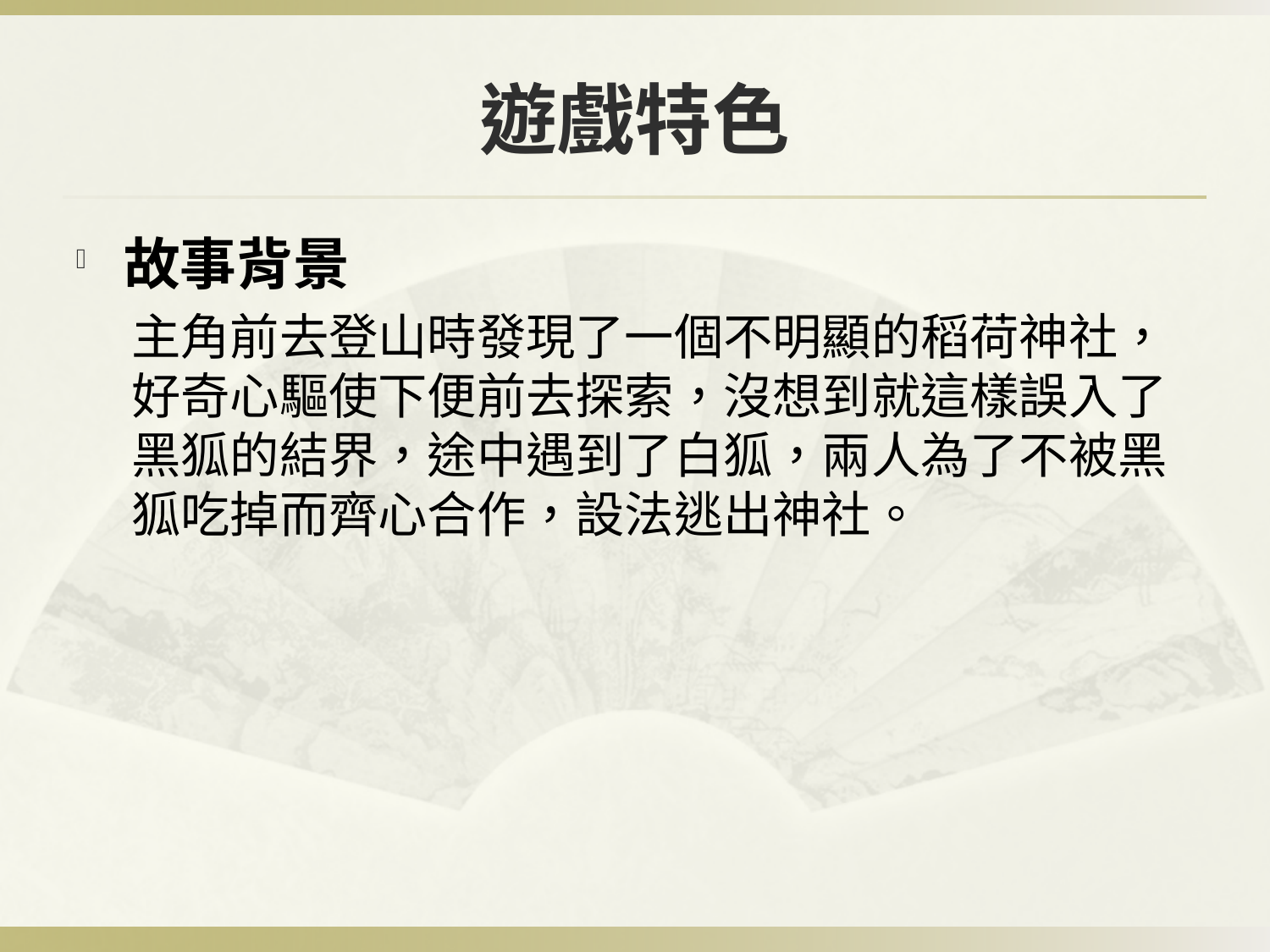

# 遊戲特色
故事背景
主角前去登山時發現了一個不明顯的稻荷神社，好奇心驅使下便前去探索，沒想到就這樣誤入了黑狐的結界，途中遇到了白狐，兩人為了不被黑狐吃掉而齊心合作，設法逃出神社。